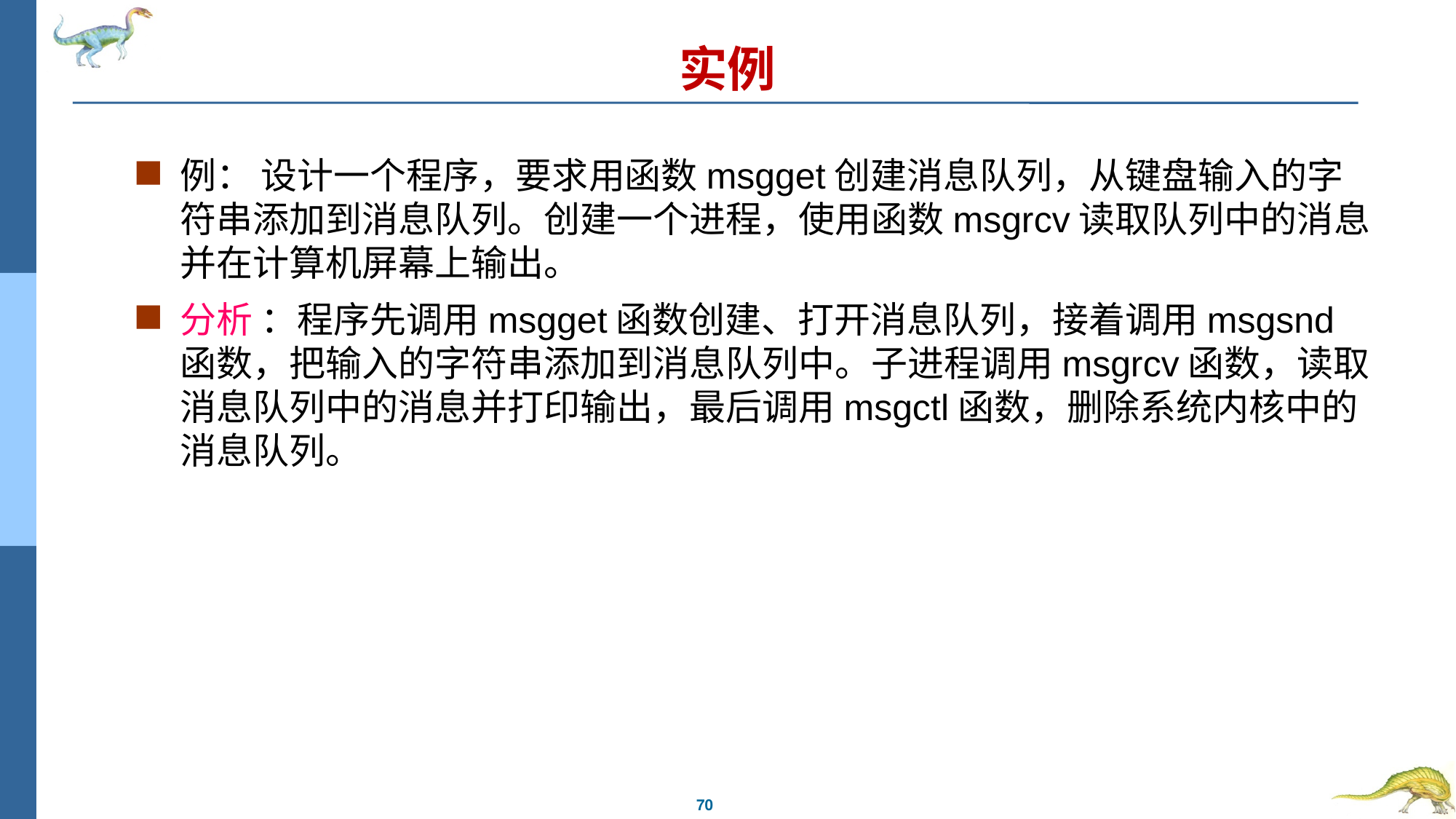

# 实例
例： 设计一个程序，要求用函数msgget创建消息队列，从键盘输入的字符串添加到消息队列。创建一个进程，使用函数msgrcv读取队列中的消息并在计算机屏幕上输出。
分析 ：程序先调用msgget函数创建、打开消息队列，接着调用msgsnd函数，把输入的字符串添加到消息队列中。子进程调用msgrcv函数，读取消息队列中的消息并打印输出，最后调用msgctl函数，删除系统内核中的消息队列。